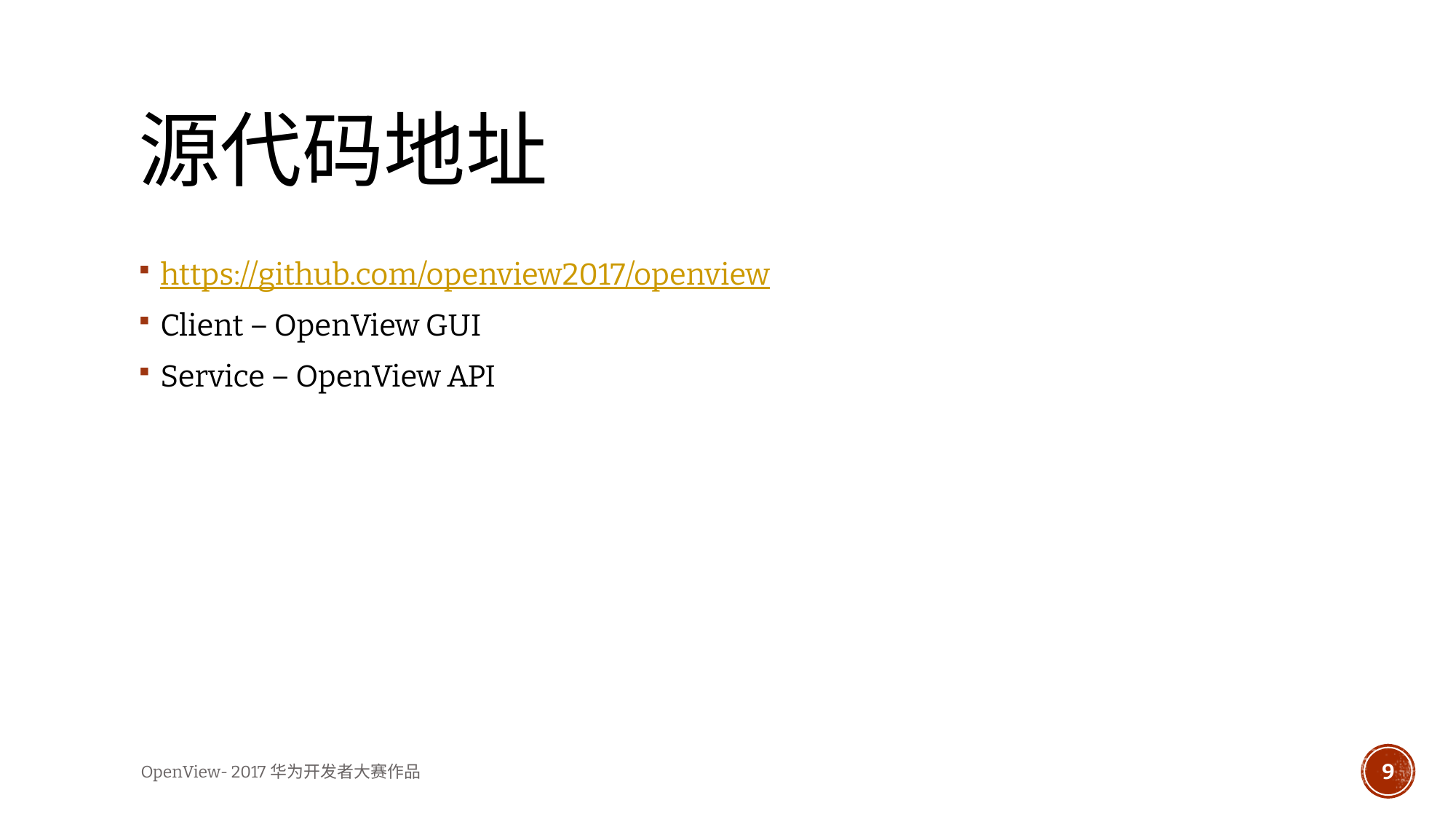

# 源代码地址
https://github.com/openview2017/openview
Client – OpenView GUI
Service – OpenView API

OpenView- 2017华为开发者大赛作品
9